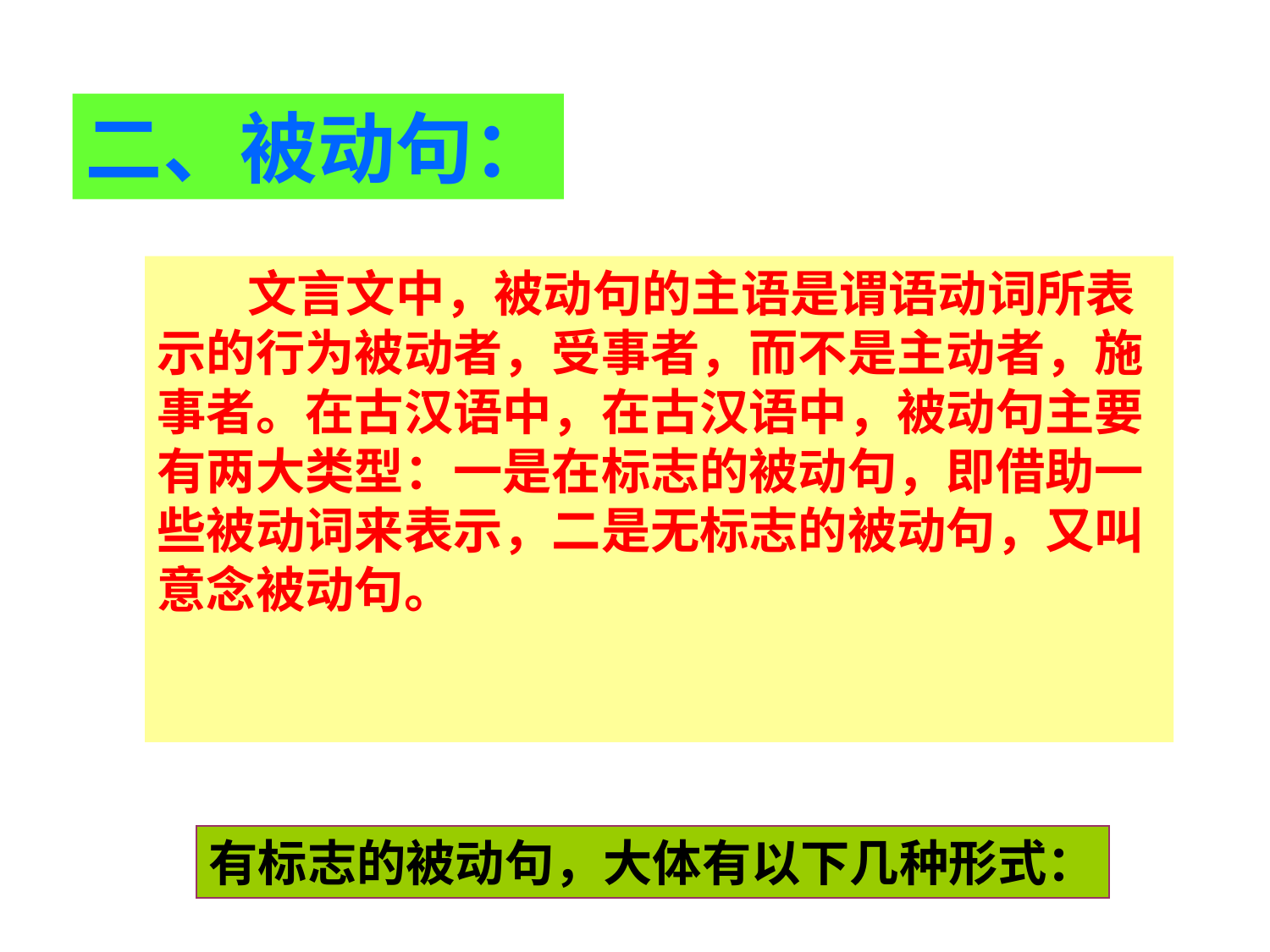

二、被动句：
       文言文中，被动句的主语是谓语动词所表示的行为被动者，受事者，而不是主动者，施事者。在古汉语中，在古汉语中，被动句主要有两大类型：一是在标志的被动句，即借助一些被动词来表示，二是无标志的被动句，又叫意念被动句。
有标志的被动句，大体有以下几种形式：